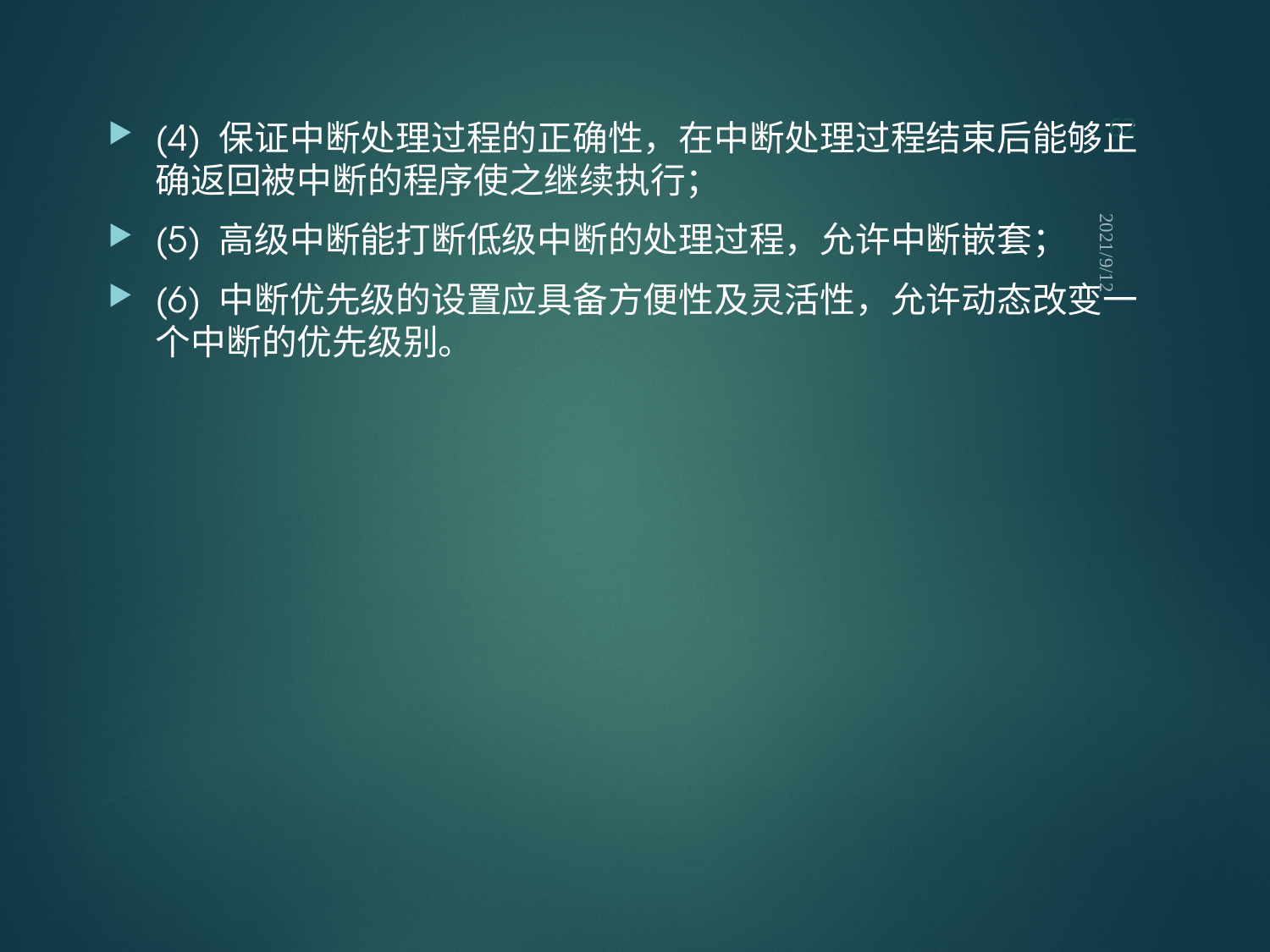

62
(4) 保证中断处理过程的正确性，在中断处理过程结束后能够正确返回被中断的程序使之继续执行；
(5) 高级中断能打断低级中断的处理过程，允许中断嵌套；
(6) 中断优先级的设置应具备方便性及灵活性，允许动态改变一个中断的优先级别。
2021/9/12